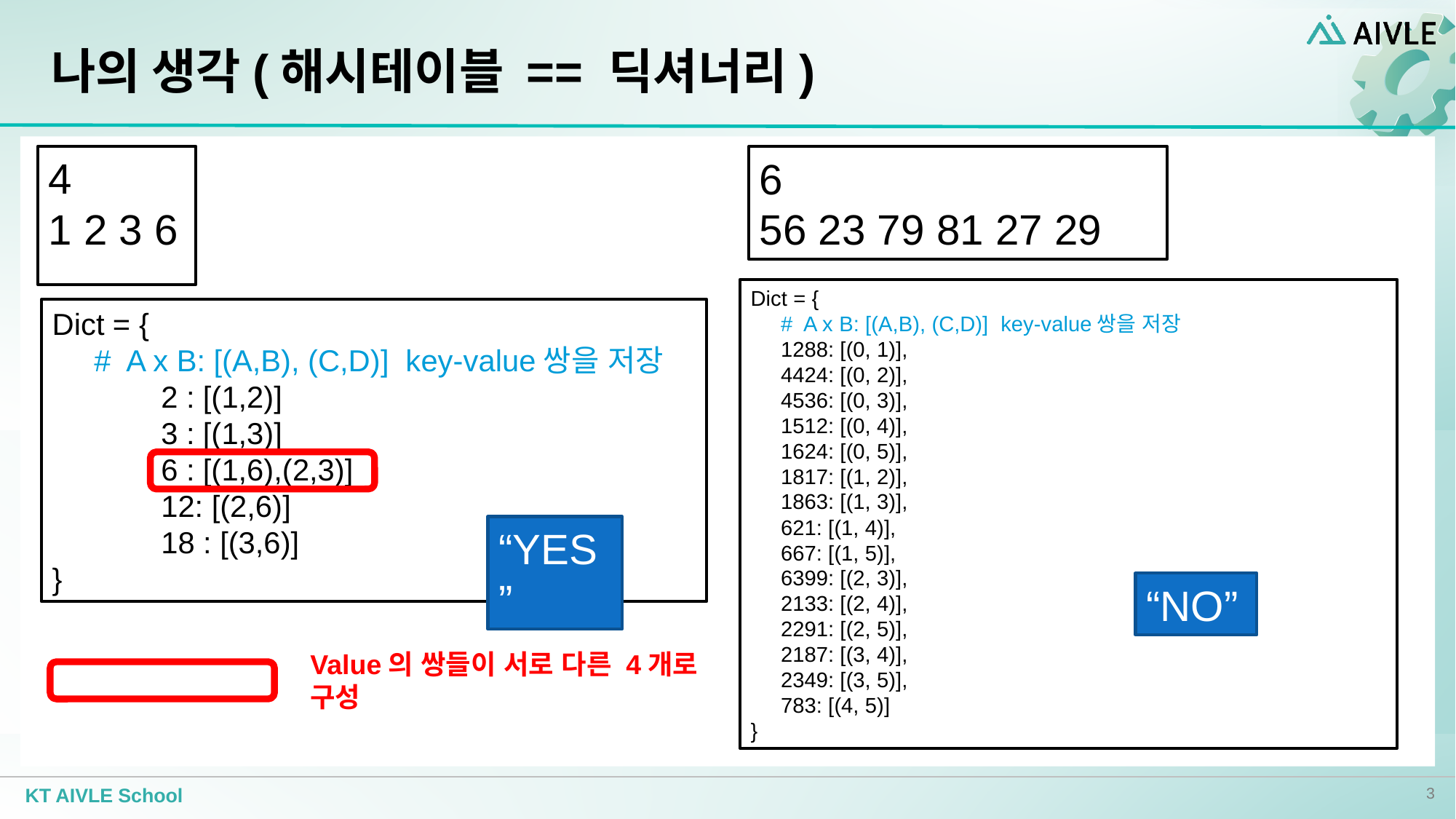

# 나의 생각(해시테이블 == 딕셔너리)
4
1 2 3 6

6
56 23 79 81 27 29
Dict = {
     #  A x B: [(A,B), (C,D)]  key-value쌍을 저장
     1288: [(0, 1)],
     4424: [(0, 2)],
     4536: [(0, 3)],
     1512: [(0, 4)],
     1624: [(0, 5)],
     1817: [(1, 2)],
     1863: [(1, 3)],
     621: [(1, 4)],
     667: [(1, 5)],
     6399: [(2, 3)],
     2133: [(2, 4)],
     2291: [(2, 5)],
     2187: [(3, 4)],
     2349: [(3, 5)],
     783: [(4, 5)]
}
Dict = {
     #  A x B: [(A,B), (C,D)]  key-value쌍을 저장
             2 : [(1,2)]
             3 : [(1,3)]
             6 : [(1,6),(2,3)]
             12: [(2,6)]
             18 : [(3,6)]
}

“YES”
“NO”
Value의 쌍들이 서로 다른 4개로 구성